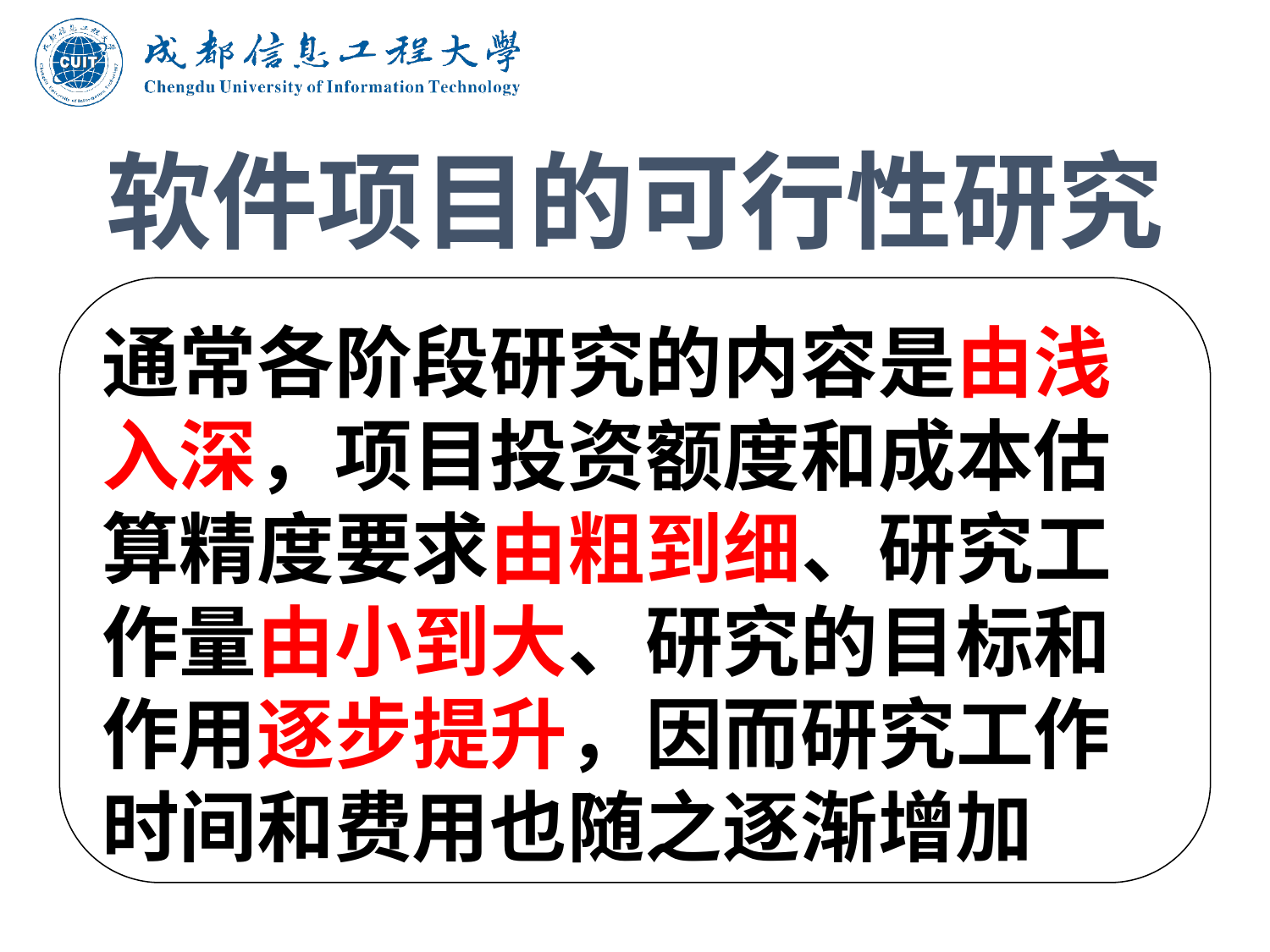

软件项目的可行性研究
通常各阶段研究的内容是由浅入深，项目投资额度和成本估算精度要求由粗到细、研究工作量由小到大、研究的目标和作用逐步提升，因而研究工作时间和费用也随之逐渐增加